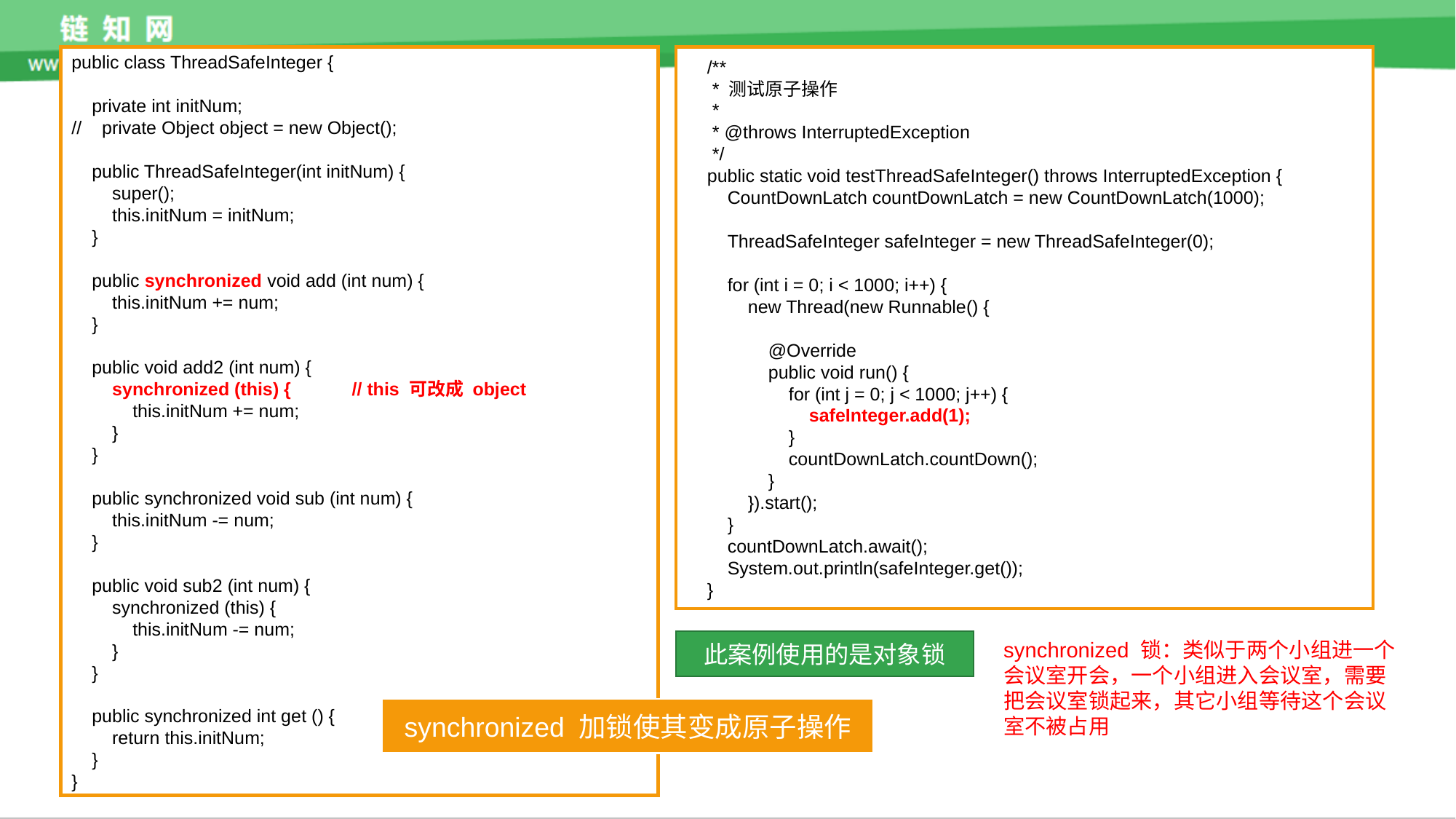

public class ThreadSafeInteger {

    private int initNum;
//    private Object object = new Object();

    public ThreadSafeInteger(int initNum) {
        super();
        this.initNum = initNum;
    }

    public synchronized void add (int num) {
        this.initNum += num;
    }

    public void add2 (int num) {
        synchronized (this) {            // this 可改成 object
            this.initNum += num;
        }
    }

    public synchronized void sub (int num) {
        this.initNum -= num;
    }

    public void sub2 (int num) {
        synchronized (this) {
            this.initNum -= num;
        }
    }

    public synchronized int get () {
        return this.initNum;
    }
}
    /**
     * 测试原子操作
     *
     * @throws InterruptedException
     */
    public static void testThreadSafeInteger() throws InterruptedException {
        CountDownLatch countDownLatch = new CountDownLatch(1000);

        ThreadSafeInteger safeInteger = new ThreadSafeInteger(0);

        for (int i = 0; i < 1000; i++) {
            new Thread(new Runnable() {

                @Override
                public void run() {
                    for (int j = 0; j < 1000; j++) {
                        safeInteger.add(1);
                    }
                    countDownLatch.countDown();
                }
            }).start();
        }
        countDownLatch.await();
        System.out.println(safeInteger.get());
    }
此案例使用的是对象锁
synchronized 锁：类似于两个小组进一个会议室开会，一个小组进入会议室，需要把会议室锁起来，其它小组等待这个会议室不被占用
synchronized 加锁使其变成原子操作